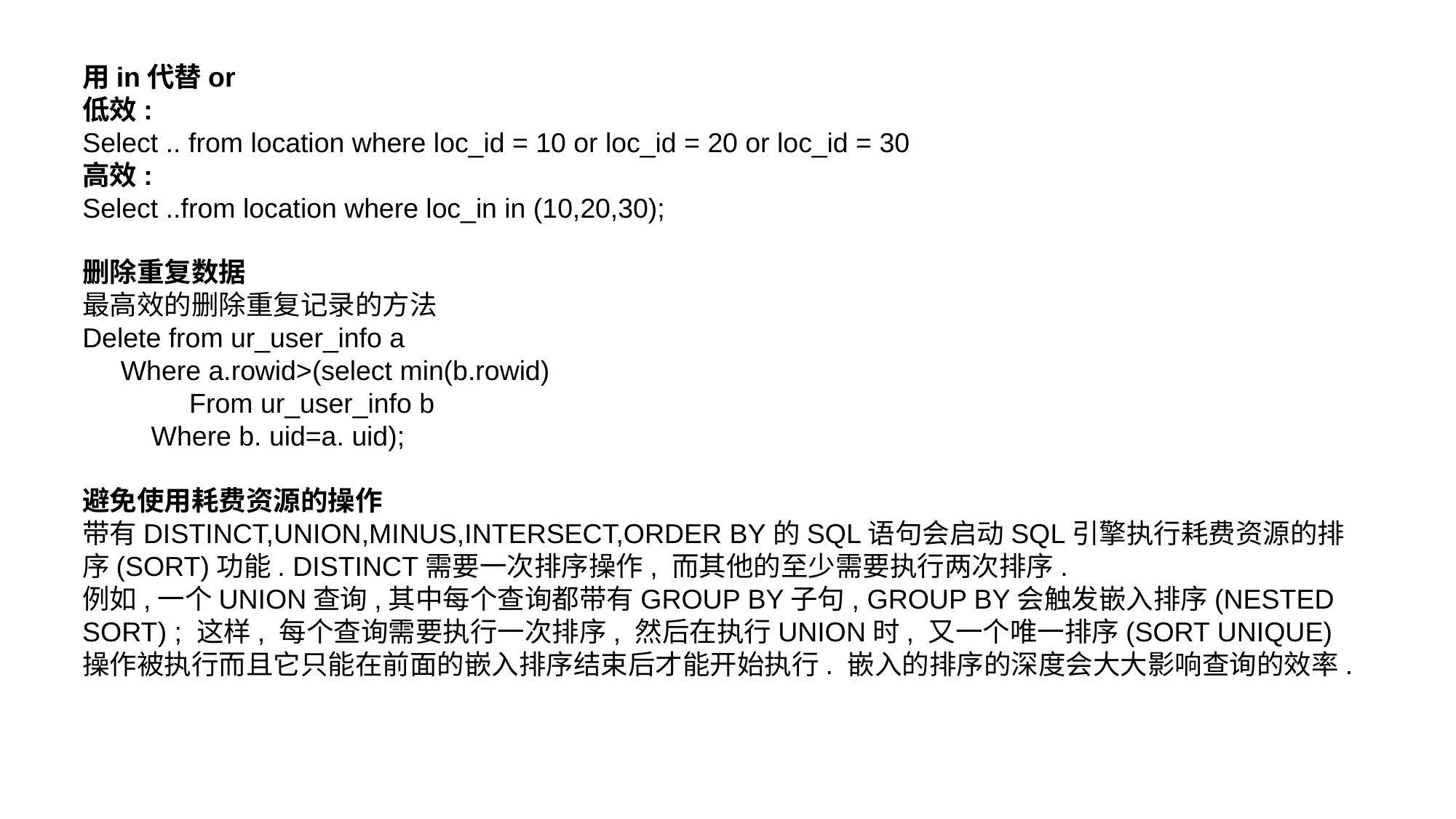

用in代替or
低效:
Select .. from location where loc_id = 10 or loc_id = 20 or loc_id = 30
高效:
Select ..from location where loc_in in (10,20,30);
删除重复数据
最高效的删除重复记录的方法
Delete from ur_user_info a
     Where a.rowid>(select min(b.rowid)
              From ur_user_info b
         Where b. uid=a. uid);
避免使用耗费资源的操作
带有DISTINCT,UNION,MINUS,INTERSECT,ORDER BY的SQL语句会启动SQL引擎执行耗费资源的排序(SORT)功能. DISTINCT需要一次排序操作, 而其他的至少需要执行两次排序.
例如,一个UNION查询,其中每个查询都带有GROUP BY子句, GROUP BY会触发嵌入排序(NESTED SORT) ; 这样, 每个查询需要执行一次排序, 然后在执行UNION时, 又一个唯一排序(SORT UNIQUE)操作被执行而且它只能在前面的嵌入排序结束后才能开始执行. 嵌入的排序的深度会大大影响查询的效率.